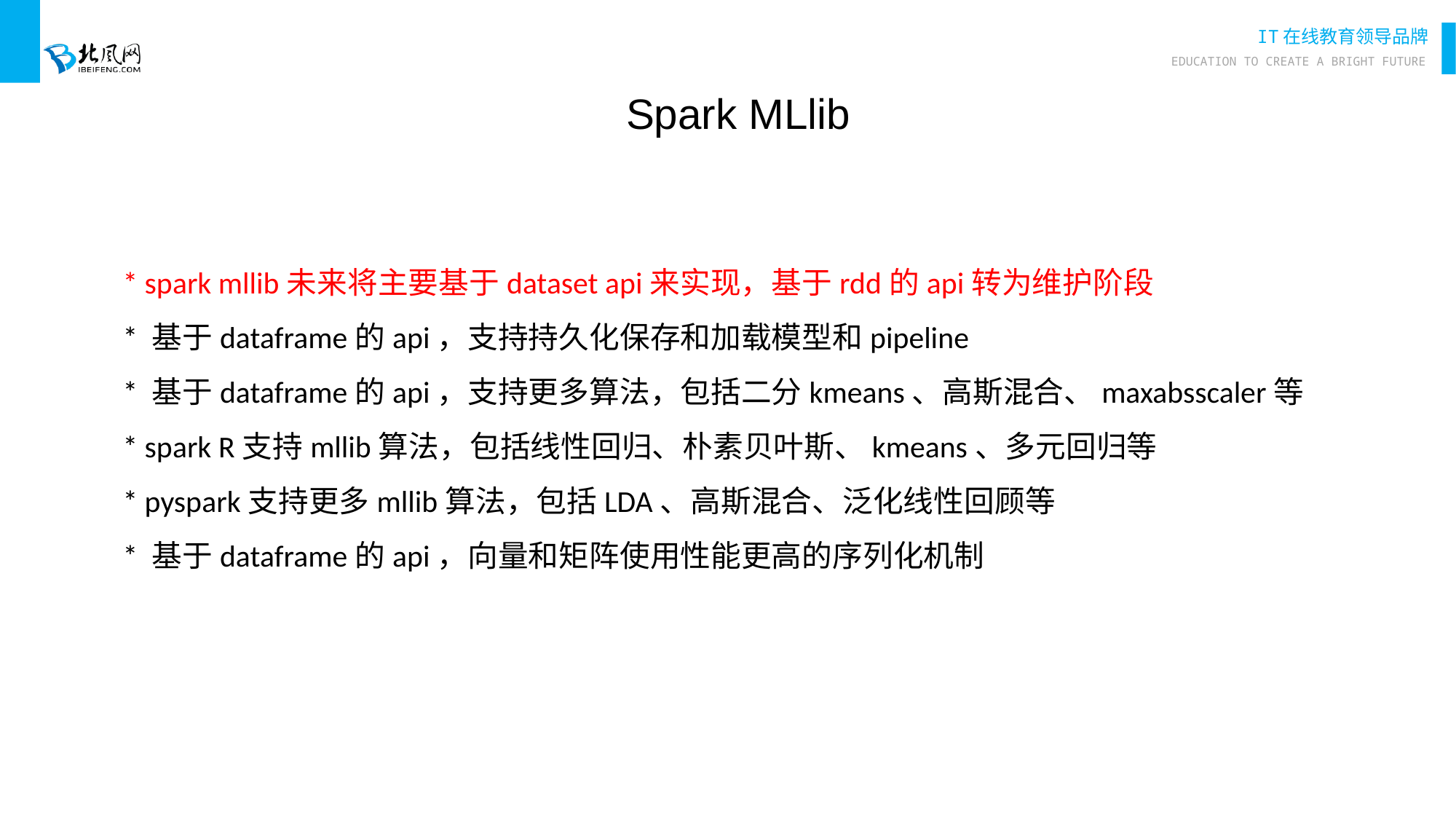

Spark MLlib
* spark mllib未来将主要基于dataset api来实现，基于rdd的api转为维护阶段
* 基于dataframe的api，支持持久化保存和加载模型和pipeline
* 基于dataframe的api，支持更多算法，包括二分kmeans、高斯混合、maxabsscaler等
* spark R支持mllib算法，包括线性回归、朴素贝叶斯、kmeans、多元回归等
* pyspark支持更多mllib算法，包括LDA、高斯混合、泛化线性回顾等
* 基于dataframe的api，向量和矩阵使用性能更高的序列化机制